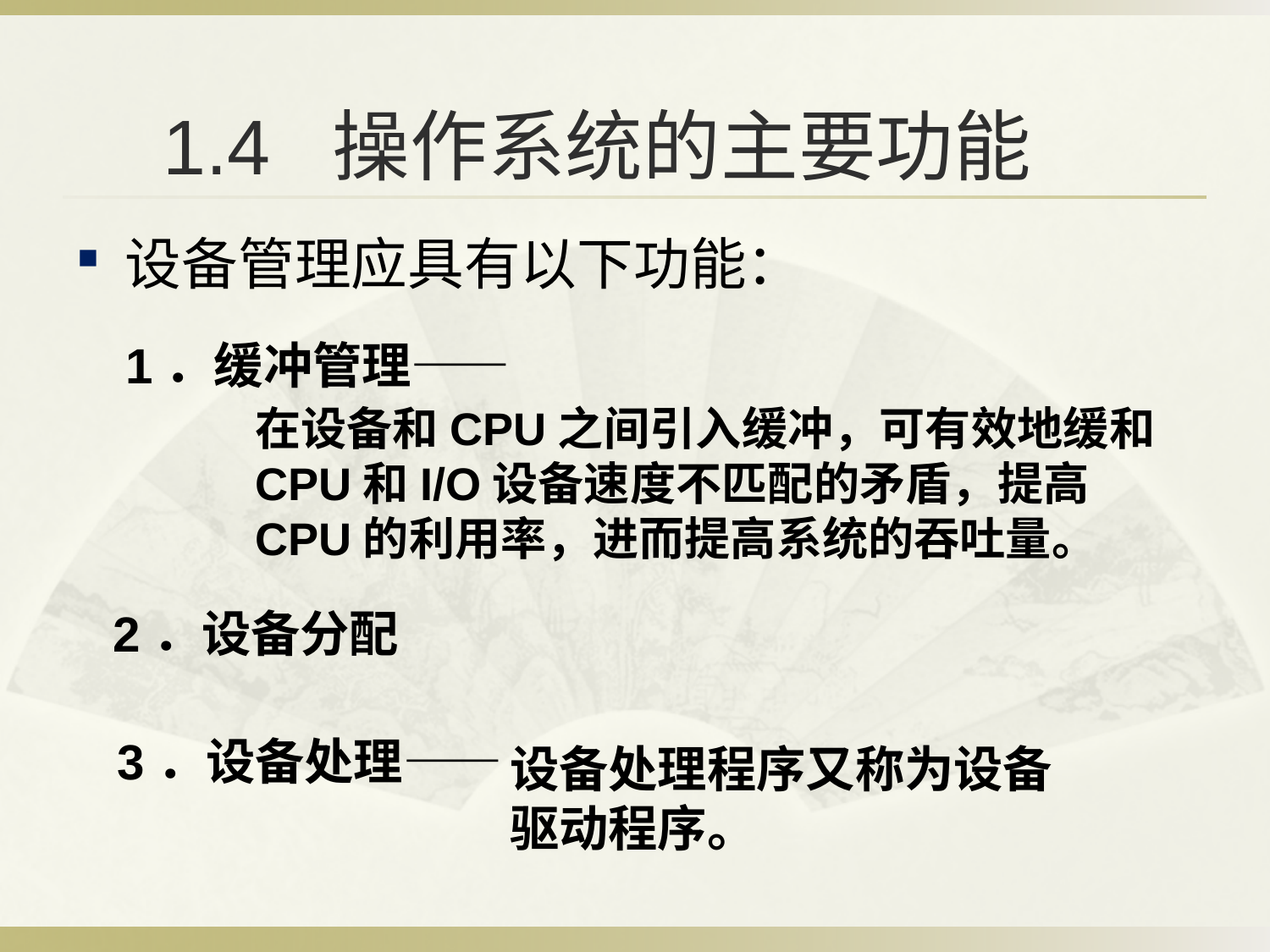

# 1.4  操作系统的主要功能
设备管理应具有以下功能：
1．缓冲管理——
在设备和CPU之间引入缓冲，可有效地缓和CPU和I/O设备速度不匹配的矛盾，提高CPU的利用率，进而提高系统的吞吐量。
2．设备分配
3．设备处理——
设备处理程序又称为设备驱动程序。
49